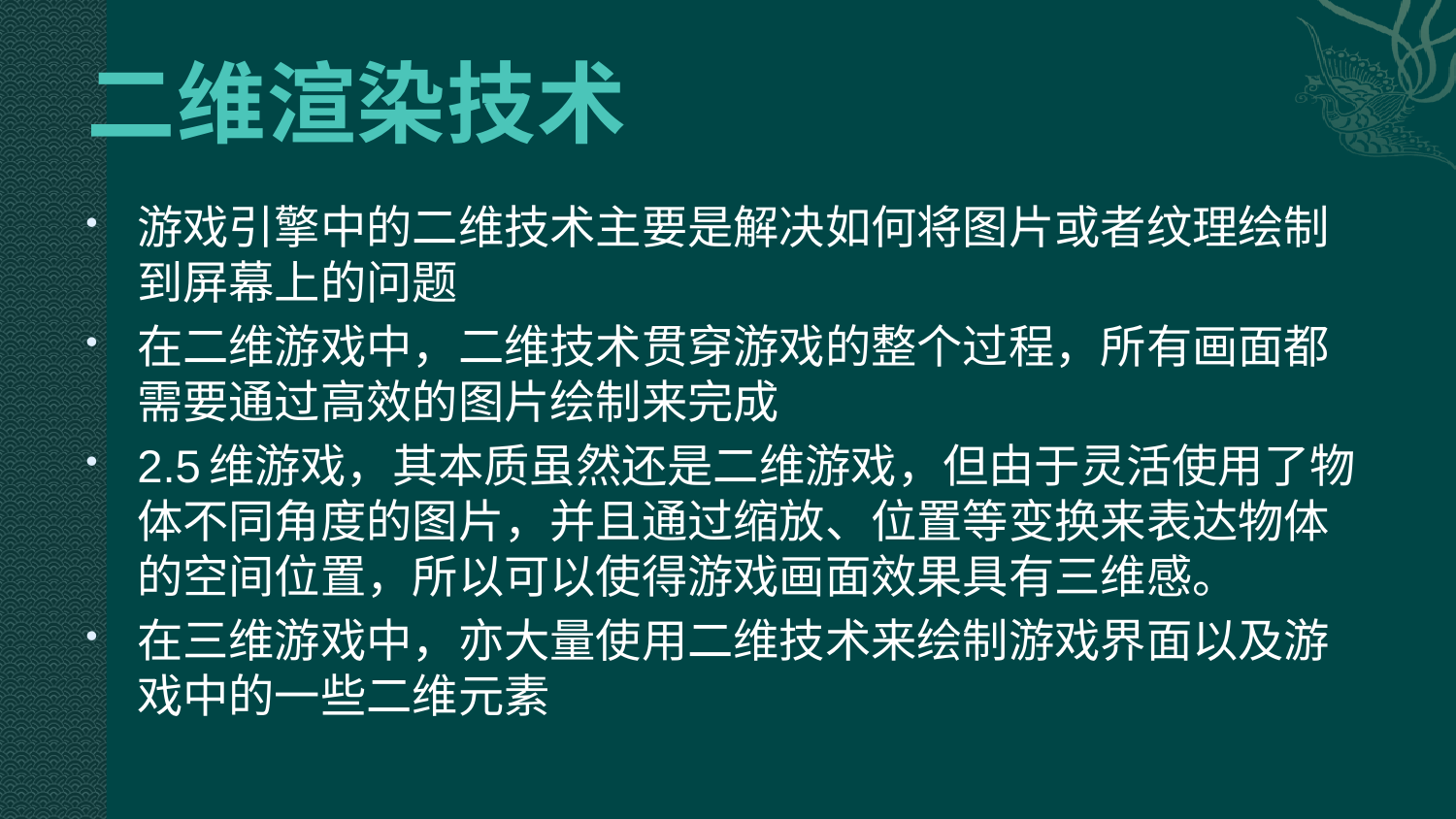

# 二维渲染技术
游戏引擎中的二维技术主要是解决如何将图片或者纹理绘制到屏幕上的问题
在二维游戏中，二维技术贯穿游戏的整个过程，所有画面都需要通过高效的图片绘制来完成
2.5维游戏，其本质虽然还是二维游戏，但由于灵活使用了物体不同角度的图片，并且通过缩放、位置等变换来表达物体的空间位置，所以可以使得游戏画面效果具有三维感。
在三维游戏中，亦大量使用二维技术来绘制游戏界面以及游戏中的一些二维元素